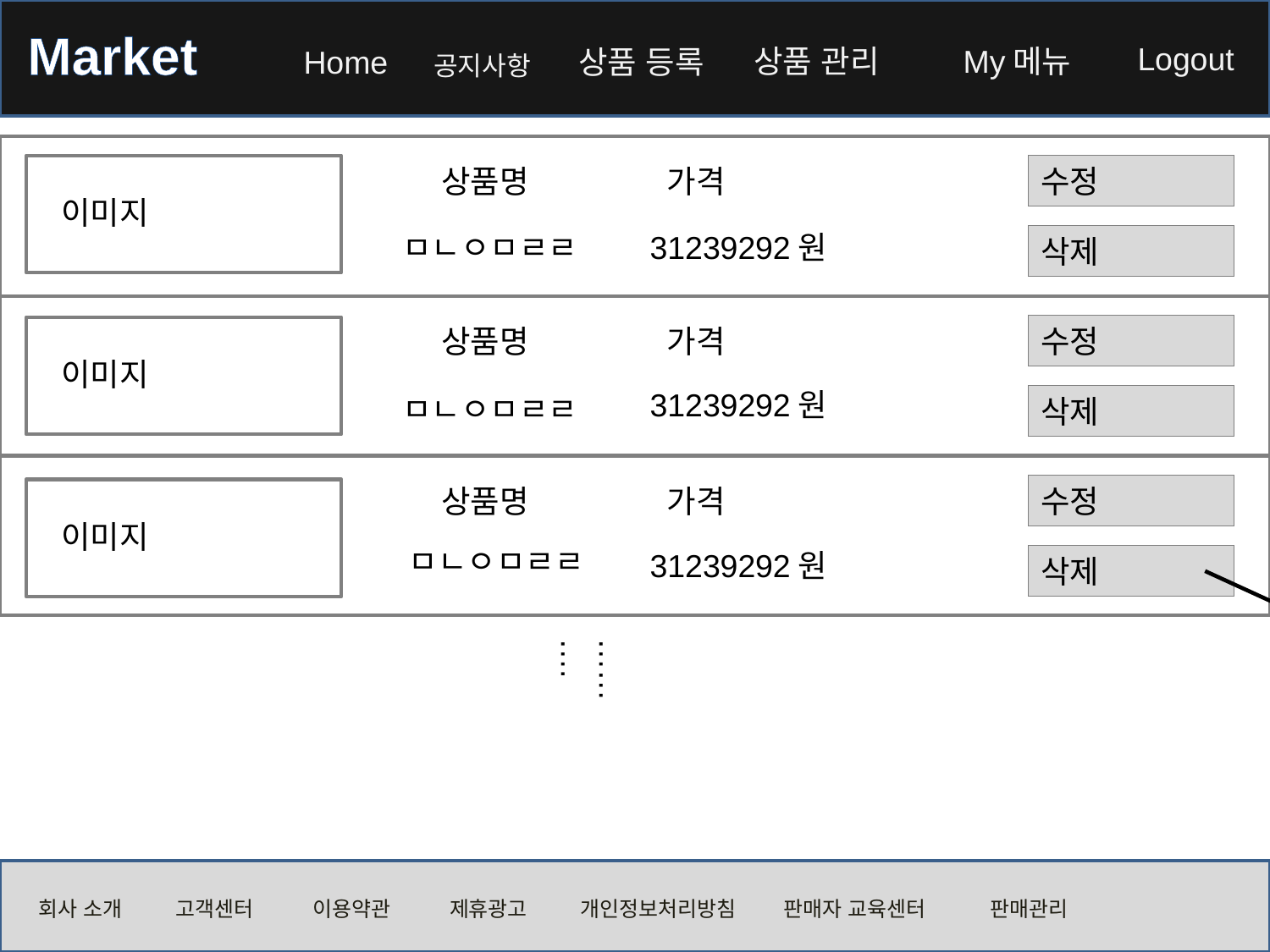

Market
Logout
상품 관리
My메뉴
Home
상품 등록
공지사항

회사 소개         고객센터          이용약관          제휴광고         개인정보처리방침        판매자 교육센터           판매관리
상품 관리 클릭 시

이미지

상품명
가격
ㅁㄴㅇㅁㄹㄹ
31239292원
수정
삭제

상품명
수정
가격
삭제

이미지
31239292원
ㅁㄴㅇㅁㄹㄹ

상품명
수정
가격

이미지
ㅁㄴㅇㅁㄹㄹ
31239292원
삭제
클릭 시
게시글 삭제 후
상품 관리 페이지 유지
……….